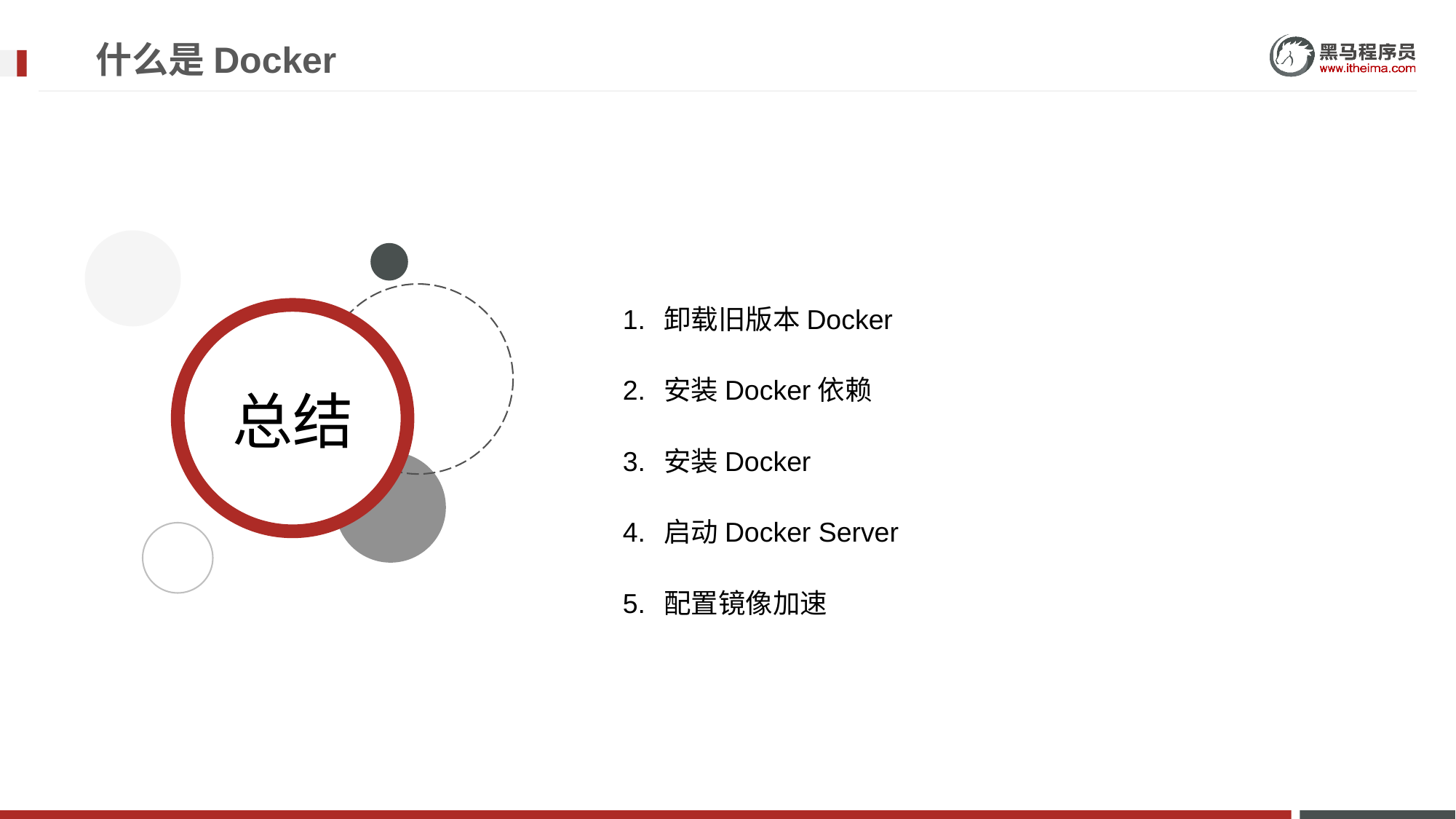

# 什么是Docker
卸载旧版本Docker
安装Docker依赖
安装Docker
启动Docker Server
配置镜像加速